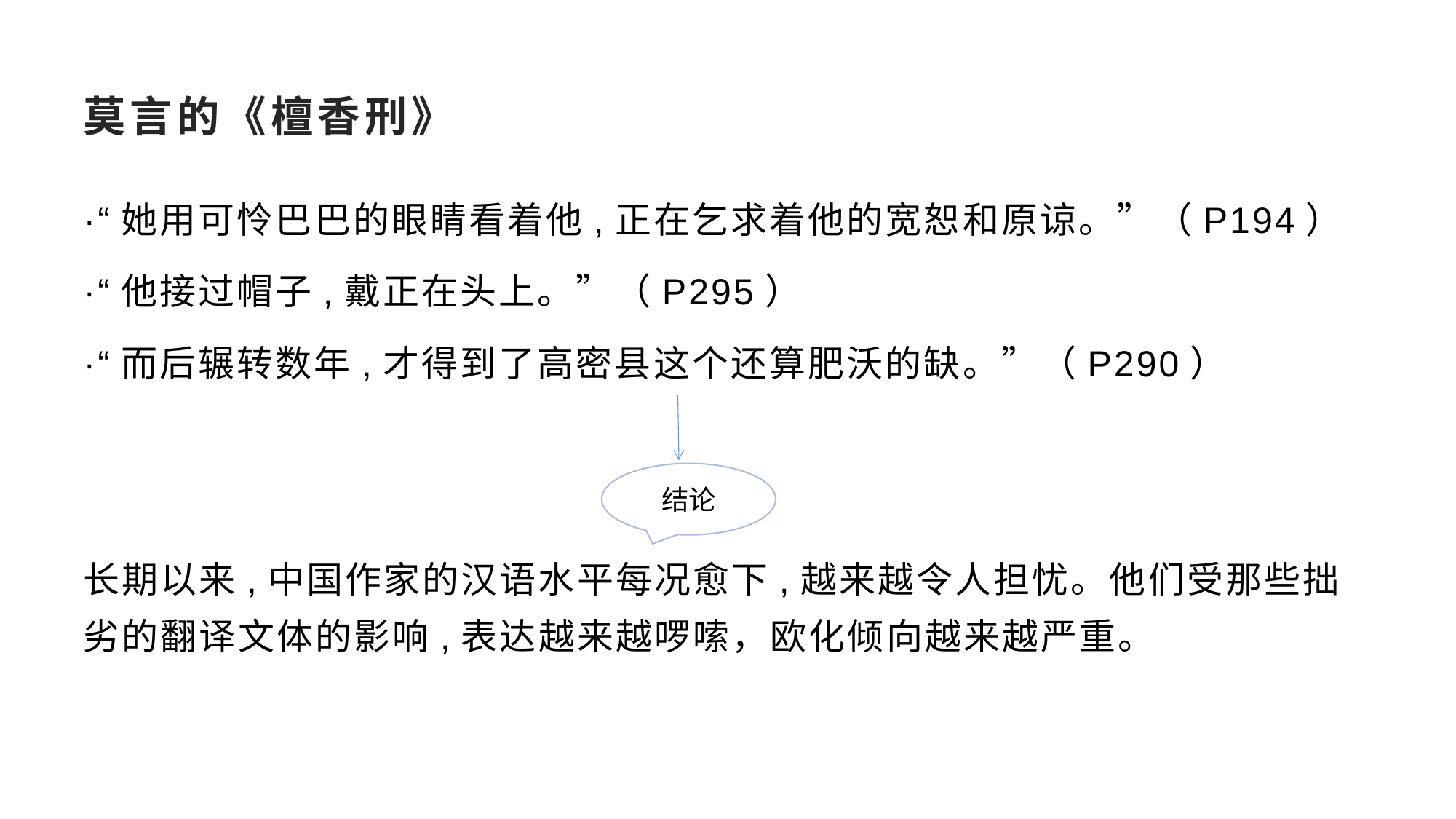

# 莫言的《檀香刑》
·“她用可怜巴巴的眼睛看着他,正在乞求着他的宽恕和原谅。”（P194）
·“他接过帽子,戴正在头上。”（P295）
·“而后辗转数年,才得到了高密县这个还算肥沃的缺。”（P290）

长期以来,中国作家的汉语水平每况愈下,越来越令人担忧。他们受那些拙劣的翻译文体的影响,表达越来越啰嗦，欧化倾向越来越严重。
结论